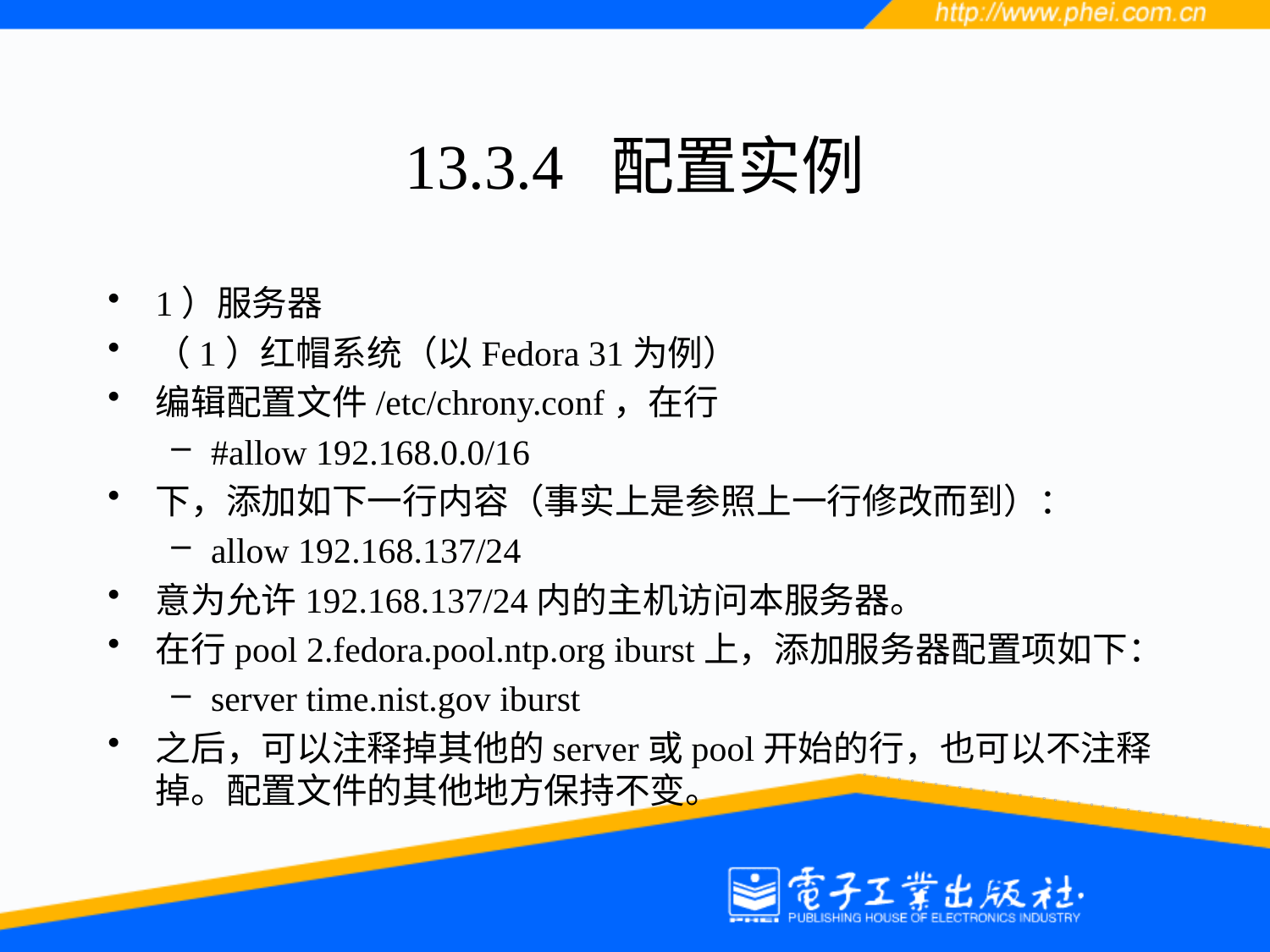

# 13.3.4  配置实例
1）服务器
（1）红帽系统（以Fedora 31为例）
编辑配置文件/etc/chrony.conf，在行
#allow 192.168.0.0/16
下，添加如下一行内容（事实上是参照上一行修改而到）：
allow 192.168.137/24
意为允许192.168.137/24内的主机访问本服务器。
在行pool 2.fedora.pool.ntp.org iburst上，添加服务器配置项如下：
server time.nist.gov iburst
之后，可以注释掉其他的server或pool开始的行，也可以不注释掉。配置文件的其他地方保持不变。